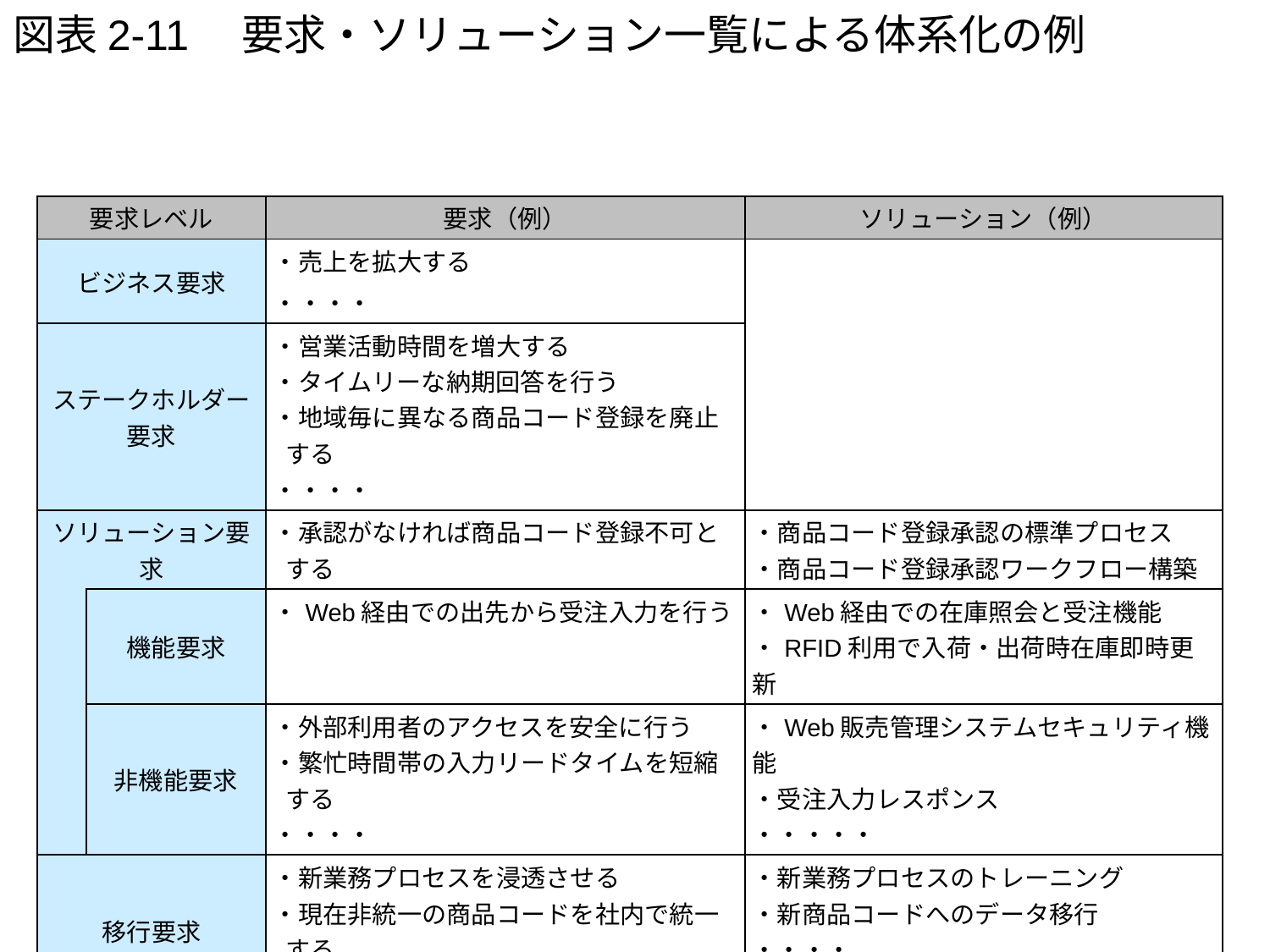

# 図表2-11　要求・ソリューション一覧による体系化の例
| 要求レベル |  | 要求（例） | ソリューション（例） |
| --- | --- | --- | --- |
| ビジネス要求 |  | ・売上を拡大する ・・・・ |  |
| ステークホルダー要求 |  | ・営業活動時間を増大する ・タイムリーな納期回答を行う ・地域毎に異なる商品コード登録を廃止する ・・・・ |  |
| ソリューション要求 |  | ・承認がなければ商品コード登録不可とする | ・商品コード登録承認の標準プロセス ・商品コード登録承認ワークフロー構築 |
|  | 機能要求 | ・Web経由での出先から受注入力を行う | ・Web経由での在庫照会と受注機能 ・RFID利用で入荷・出荷時在庫即時更新 |
|  | 非機能要求 | ・外部利用者のアクセスを安全に行う ・繁忙時間帯の入力リードタイムを短縮する ・・・・ | ・Web販売管理システムセキュリティ機能 ・受注入力レスポンス ・・・・・ |
| 移行要求 |  | ・新業務プロセスを浸透させる ・現在非統一の商品コードを社内で統一する ・・・・・ | ・新業務プロセスのトレーニング ・新商品コードへのデータ移行 ・・・・ |